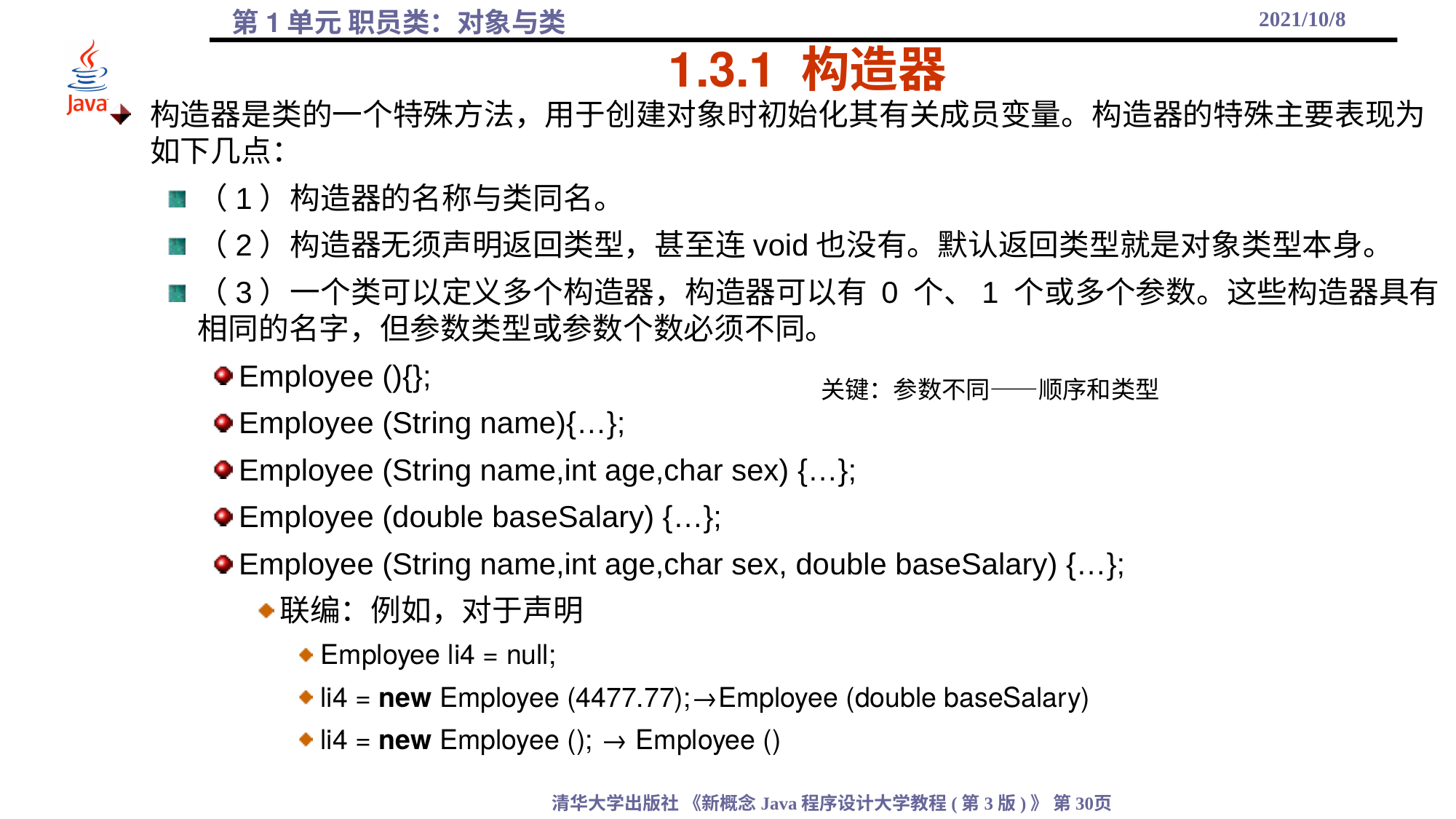

2021/10/8
# 1.3.1 构造器
构造器是类的一个特殊方法，用于创建对象时初始化其有关成员变量。构造器的特殊主要表现为如下几点：
（1）构造器的名称与类同名。
（2）构造器无须声明返回类型，甚至连void也没有。默认返回类型就是对象类型本身。
（3）一个类可以定义多个构造器，构造器可以有 0 个、1 个或多个参数。这些构造器具有相同的名字，但参数类型或参数个数必须不同。
Employee (){};
Employee (String name){…};
Employee (String name,int age,char sex) {…};
Employee (double baseSalary) {…};
Employee (String name,int age,char sex, double baseSalary) {…};
联编：例如，对于声明
Employee li4 = null;
li4 = new Employee (4477.77);→Employee (double baseSalary)
li4 = new Employee (); → Employee ()
关键：参数不同——顺序和类型